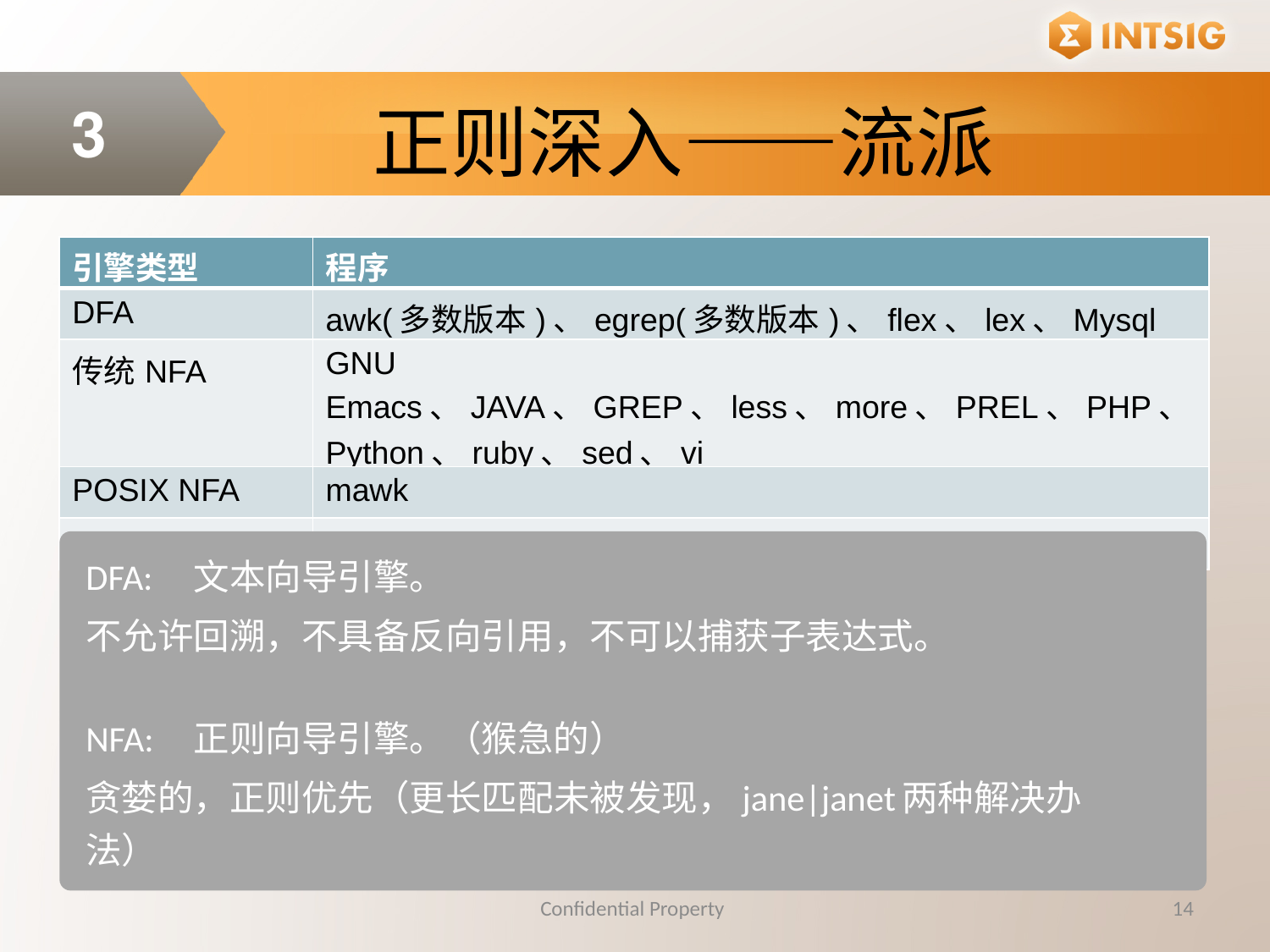

正则深入——流派
3
| 引擎类型 | 程序 |
| --- | --- |
| DFA | awk(多数版本)、egrep(多数版本)、flex、lex、Mysql |
| 传统NFA | GNU Emacs、JAVA、GREP、less、more、PREL、PHP、Python、ruby、sed、vi |
| POSIX NFA | mawk |
| DFA/NFA混合 | GNU awk、gun grep/egrep |

DFA:	文本向导引擎。
不允许回溯，不具备反向引用，不可以捕获子表达式。

NFA:	正则向导引擎。（猴急的）
贪婪的，正则优先（更长匹配未被发现，jane|janet两种解决办法）
Confidential Property
14